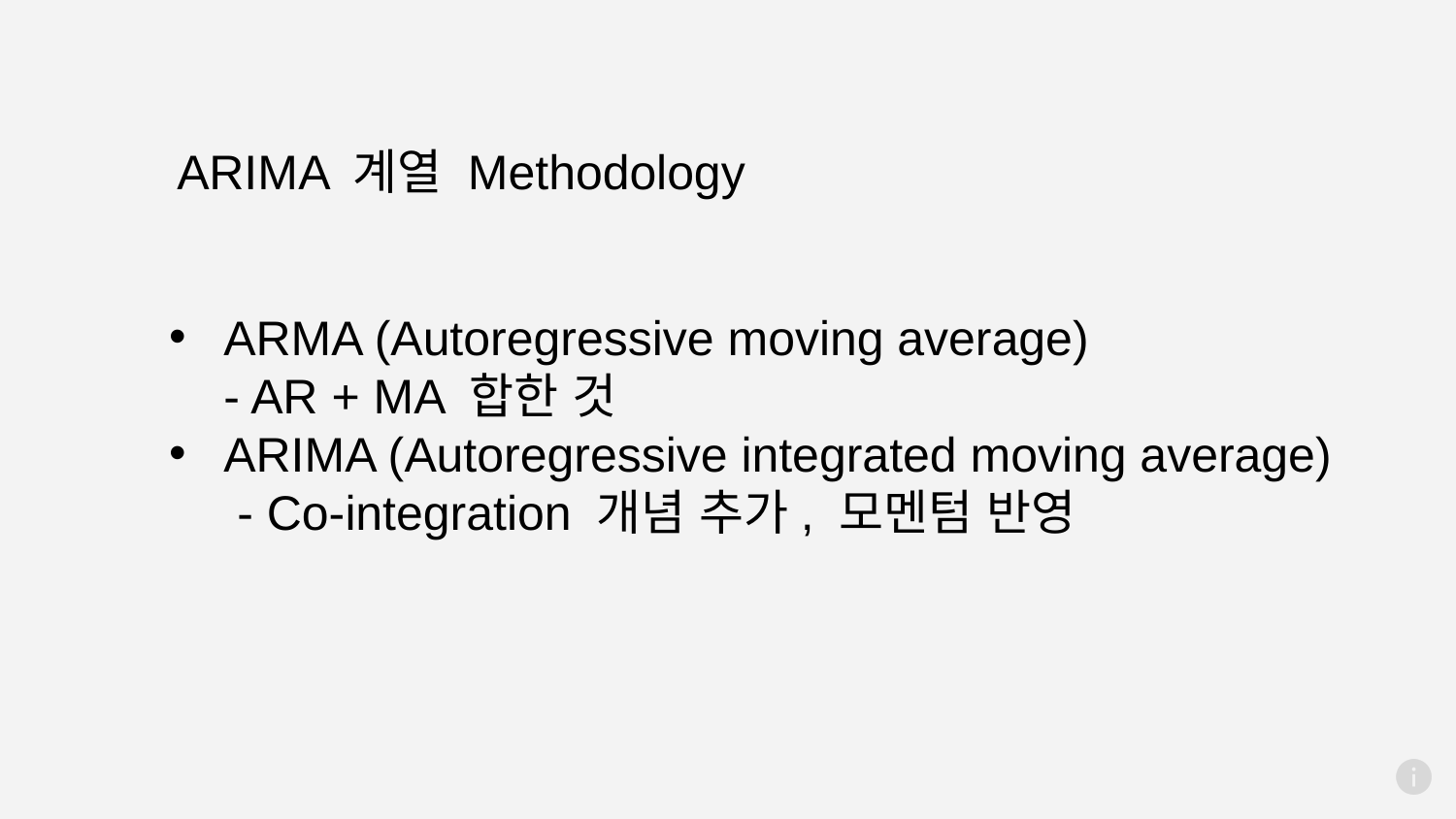

ARIMA 계열 Methodology
ARMA (Autoregressive moving average)
- AR + MA 합한 것
ARIMA (Autoregressive integrated moving average)
 - Co-integration 개념 추가, 모멘텀 반영